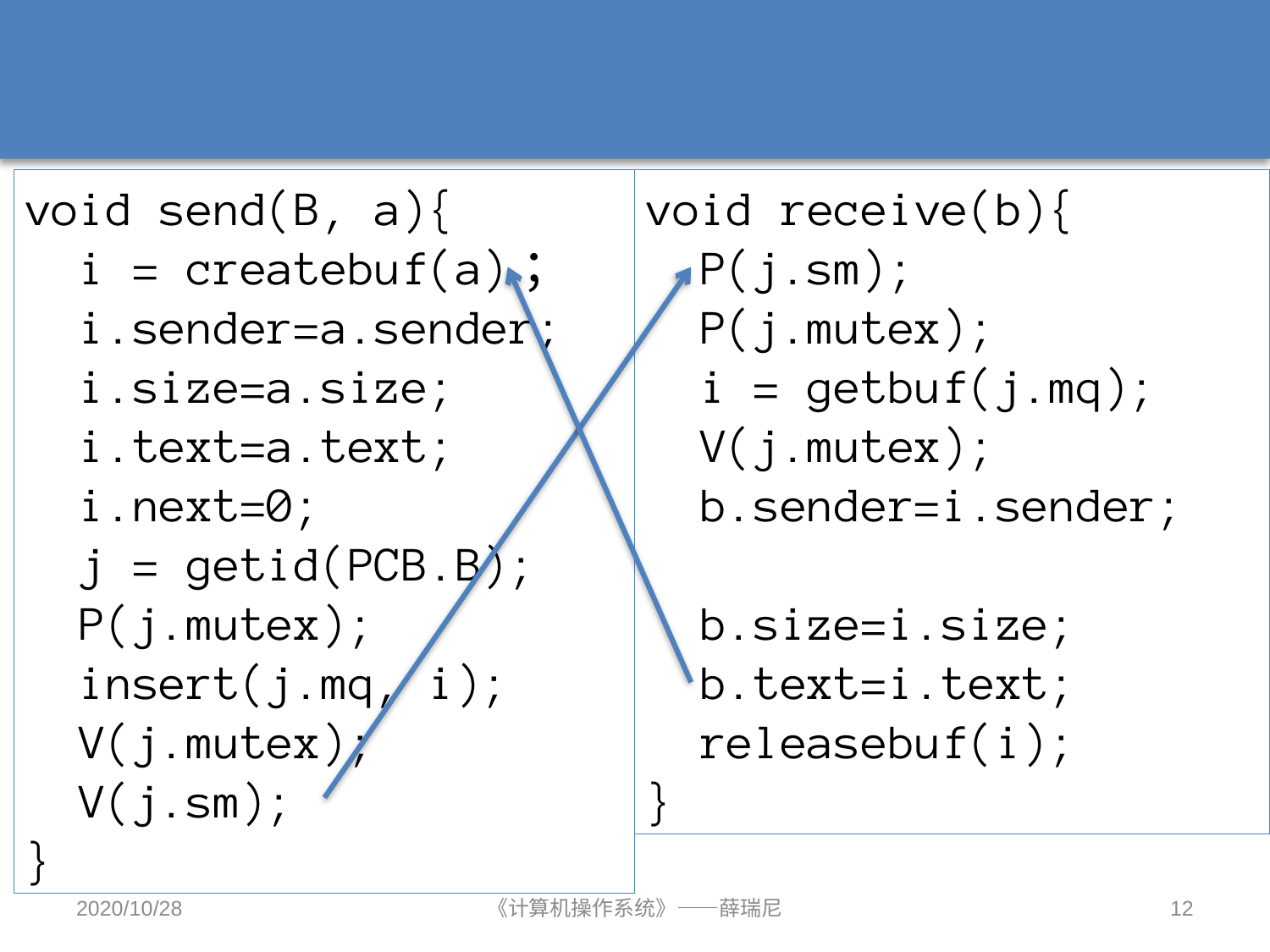

void send(B, a){
  i = createbuf(a)；
  i.sender=a.sender;
  i.size=a.size;
  i.text=a.text;
  i.next=0;
  j = getid(PCB.B);
  P(j.mutex);
  insert(j.mq, i);
  V(j.mutex);
  V(j.sm);
}
void receive(b){
  P(j.sm);
  P(j.mutex);
  i = getbuf(j.mq);
  V(j.mutex);
  b.sender=i.sender;
  b.size=i.size;
  b.text=i.text;
  releasebuf(i);
}
2020/10/28
《计算机操作系统》——薛瑞尼
12